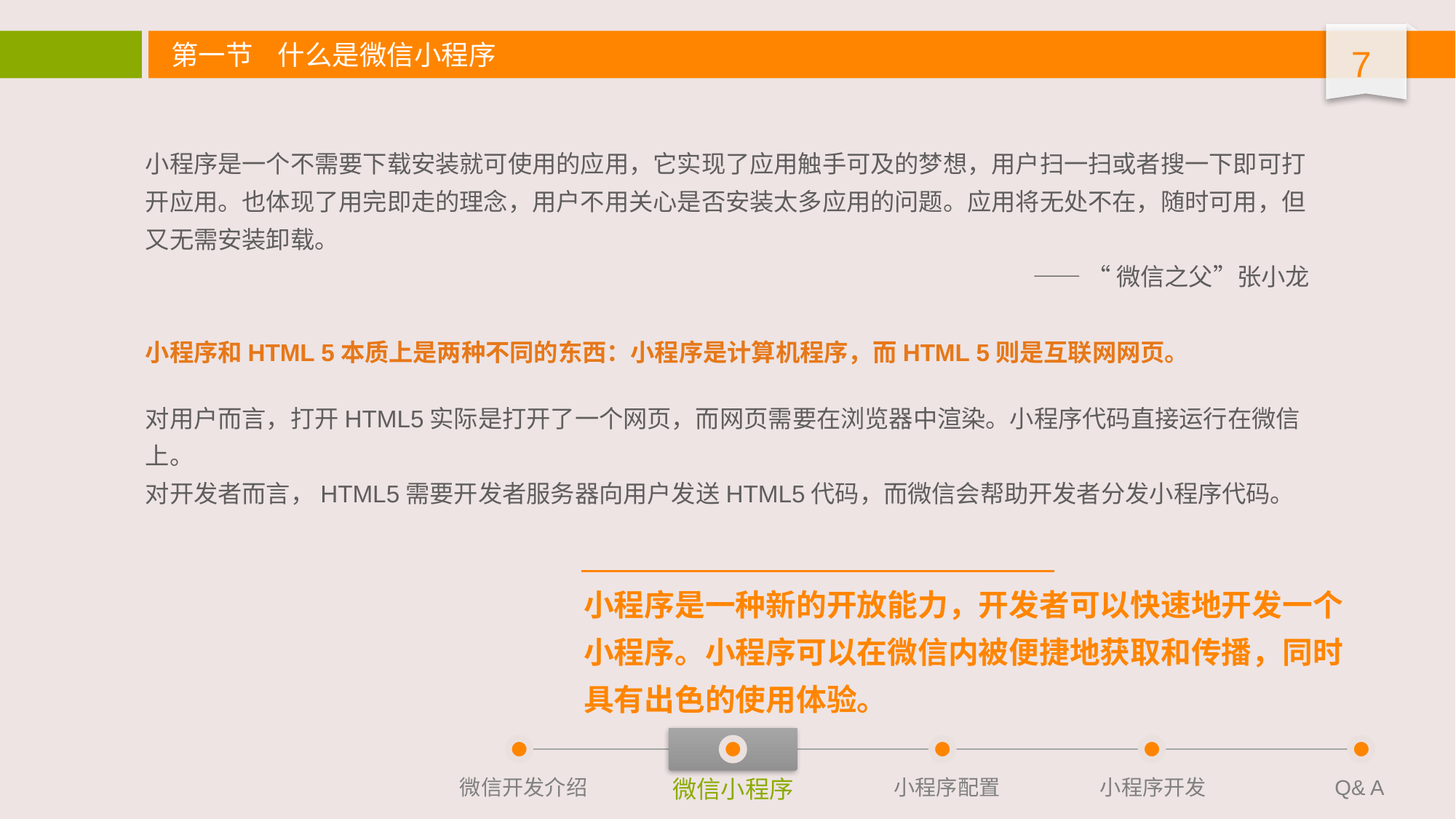

第一节    什么是微信小程序
小程序是一个不需要下载安装就可使用的应用，它实现了应用触手可及的梦想，用户扫一扫或者搜一下即可打开应用。也体现了用完即走的理念，用户不用关心是否安装太多应用的问题。应用将无处不在，随时可用，但又无需安装卸载。
—— “微信之父”张小龙
小程序和HTML 5本质上是两种不同的东西：小程序是计算机程序，而HTML 5则是互联网网页。
对用户而言，打开HTML5实际是打开了一个网页，而网页需要在浏览器中渲染。小程序代码直接运行在微信上。
对开发者而言，HTML5需要开发者服务器向用户发送HTML5代码，而微信会帮助开发者分发小程序代码。
小程序是一种新的开放能力，开发者可以快速地开发一个小程序。小程序可以在微信内被便捷地获取和传播，同时具有出色的使用体验。